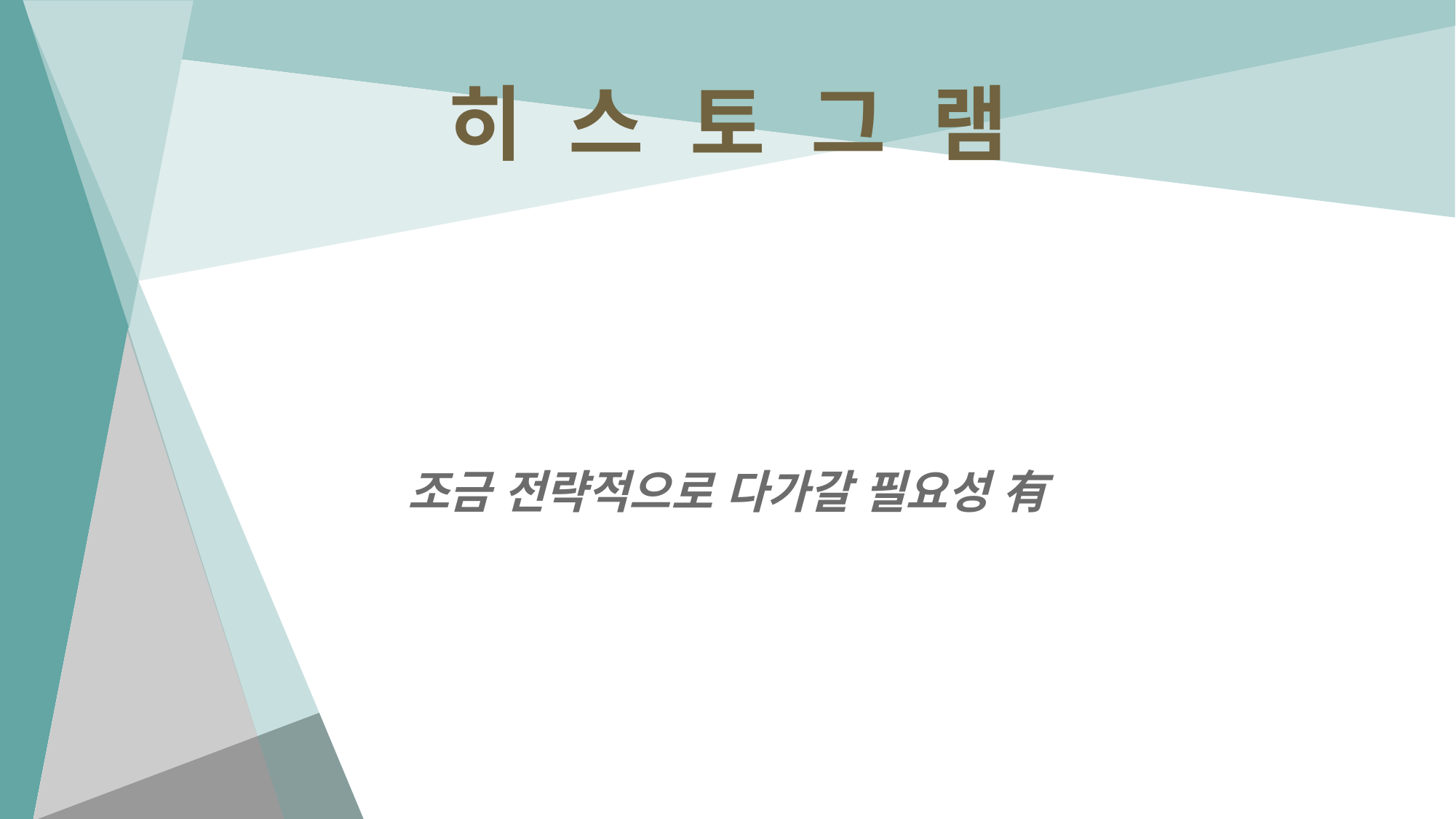

# 히  스  토  그  램
조금 전략적으로 다가갈 필요성 有